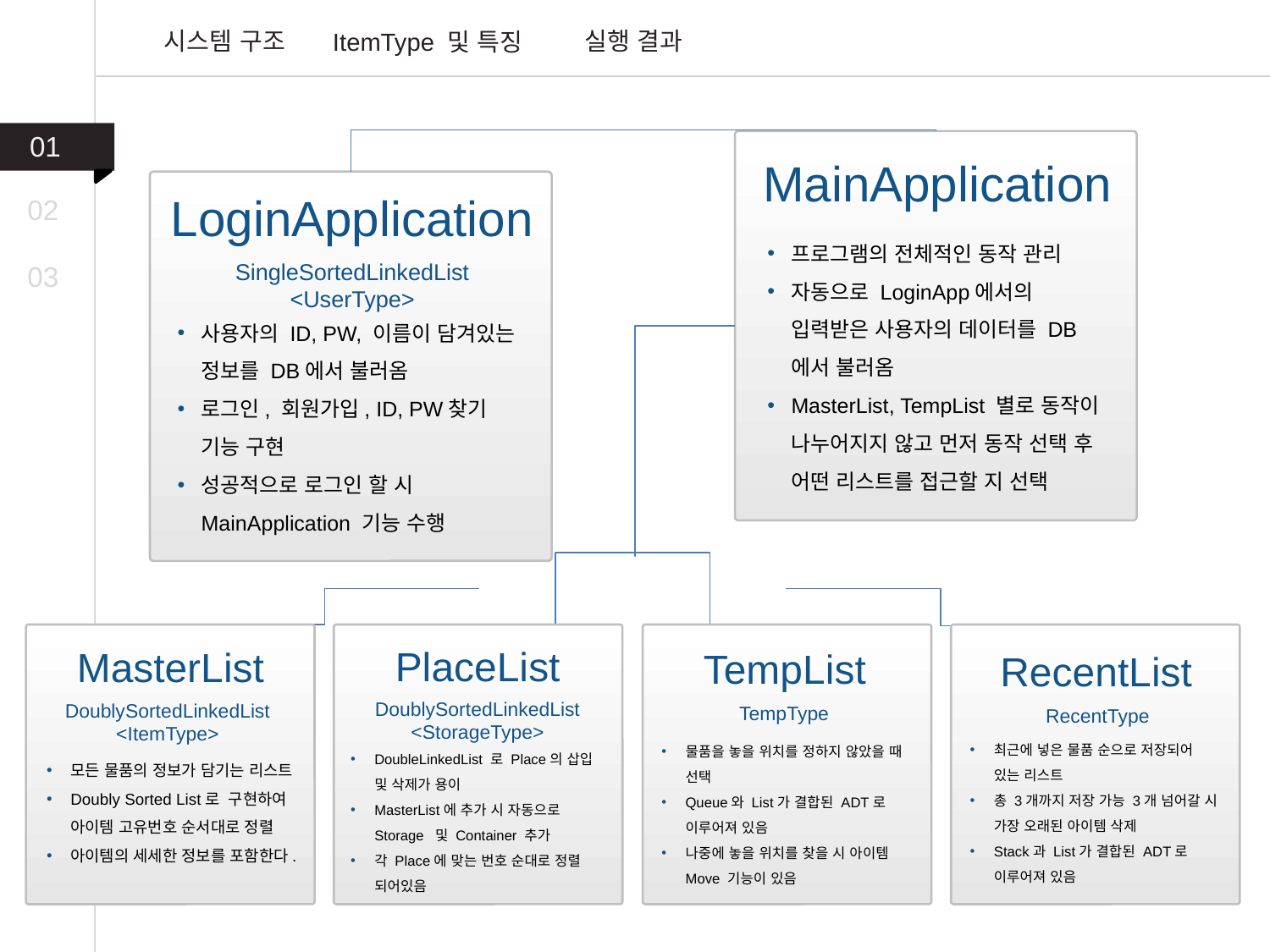

시스템 구조
실행 결과
ItemType 및 특징
01

MainApplication

LoginApplication
02
프로그램의 전체적인 동작 관리
자동으로 LoginApp에서의 입력받은 사용자의 데이터를 DB에서 불러옴
MasterList, TempList 별로 동작이 나누어지지 않고 먼저 동작 선택 후 어떤 리스트를 접근할 지 선택
SingleSortedLinkedList
<UserType>
03
사용자의 ID, PW, 이름이 담겨있는 정보를 DB에서 불러옴
로그인, 회원가입, ID, PW찾기 기능 구현
성공적으로 로그인 할 시 MainApplication 기능 수행

DoubleLinkedList 로 Place의 삽입 및 삭제가 용이
MasterList에 추가 시 자동으로  Storage  및 Container 추가
각 Place에 맞는 번호 순대로 정렬 되어있음

PlaceList
MasterList
 TempList
RecentList
DoublySortedLinkedList
<StorageType>
DoublySortedLinkedList
<ItemType>
TempType
RecentType
최근에 넣은 물품 순으로 저장되어 있는 리스트
총 3개까지 저장 가능 3개 넘어갈 시 가장 오래된 아이템 삭제
Stack과 List가 결합된 ADT로 이루어져 있음
물품을 놓을 위치를 정하지 않았을 때 선택
Queue와 List가 결합된 ADT로 이루어져 있음
나중에 놓을 위치를 찾을 시 아이템 Move 기능이 있음
모든 물품의 정보가 담기는 리스트
Doubly Sorted List로  구현하여 아이템 고유번호 순서대로 정렬
아이템의 세세한 정보를 포함한다.